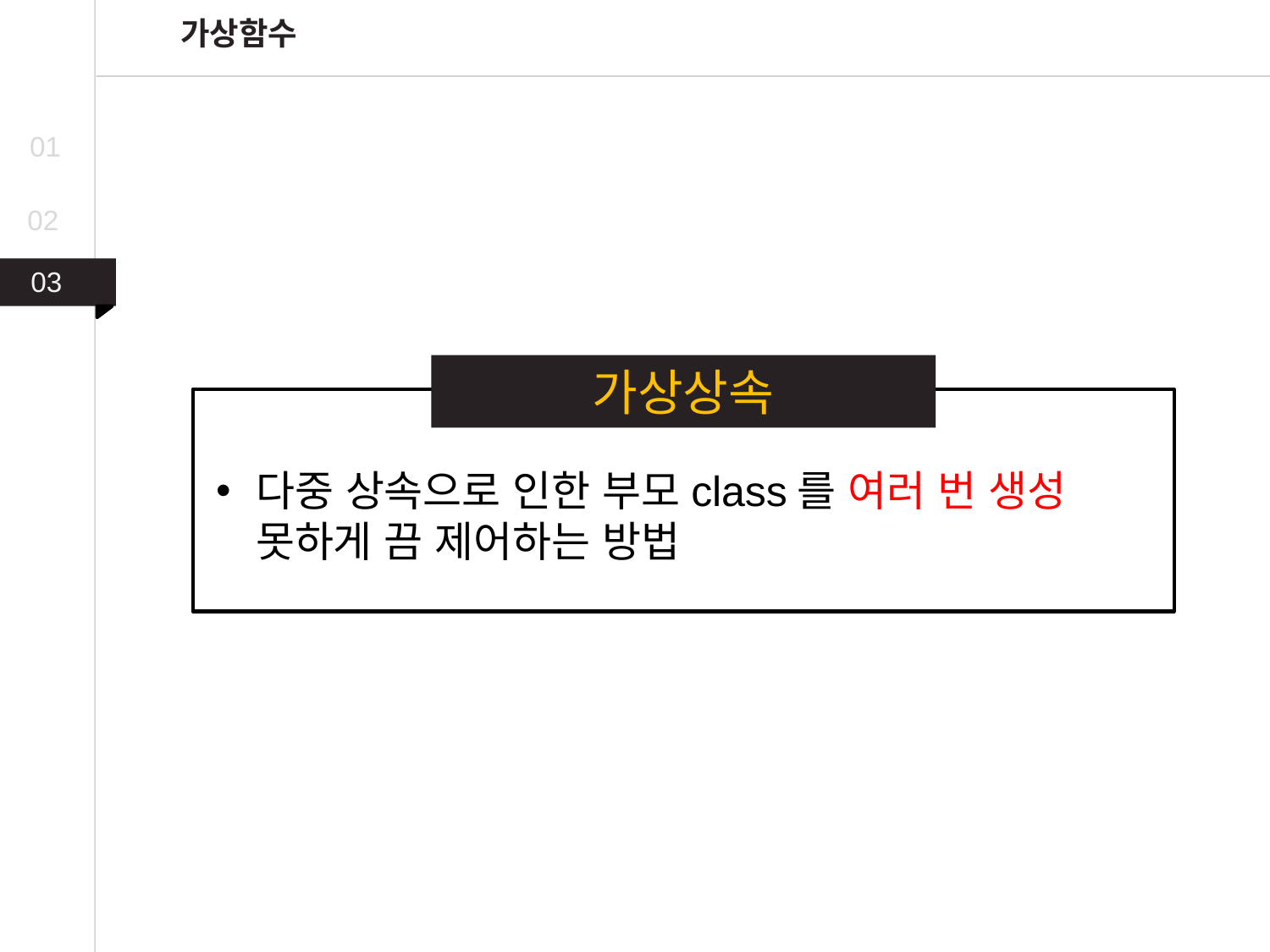

가상함수
01
02
03

03
02

가상상속

다중 상속으로 인한 부모class를 여러 번 생성 못하게 끔 제어하는 방법